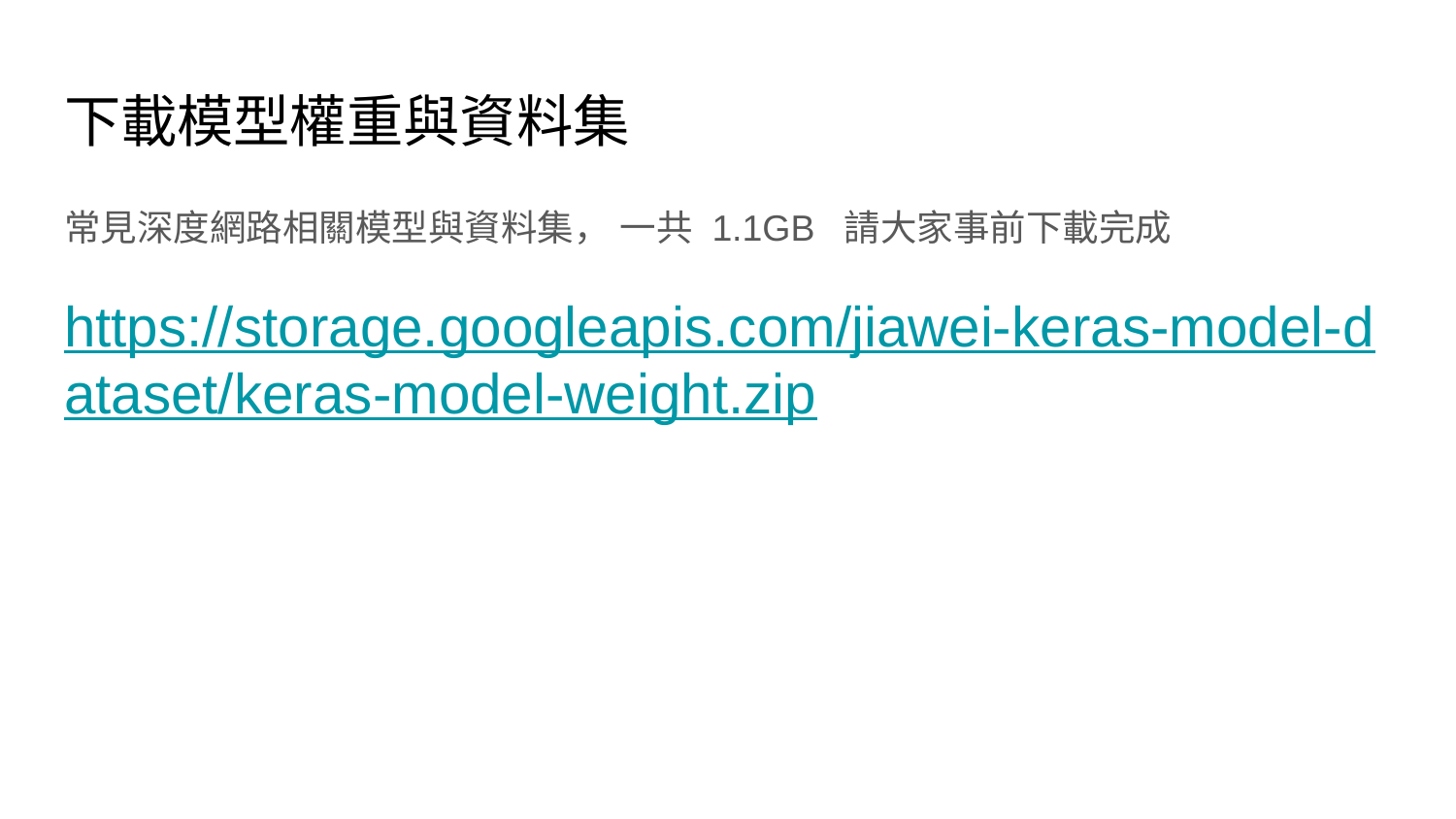

# 下載模型權重與資料集
常見深度網路相關模型與資料集， 一共 1.1GB  請大家事前下載完成
https://storage.googleapis.com/jiawei-keras-model-dataset/keras-model-weight.zip